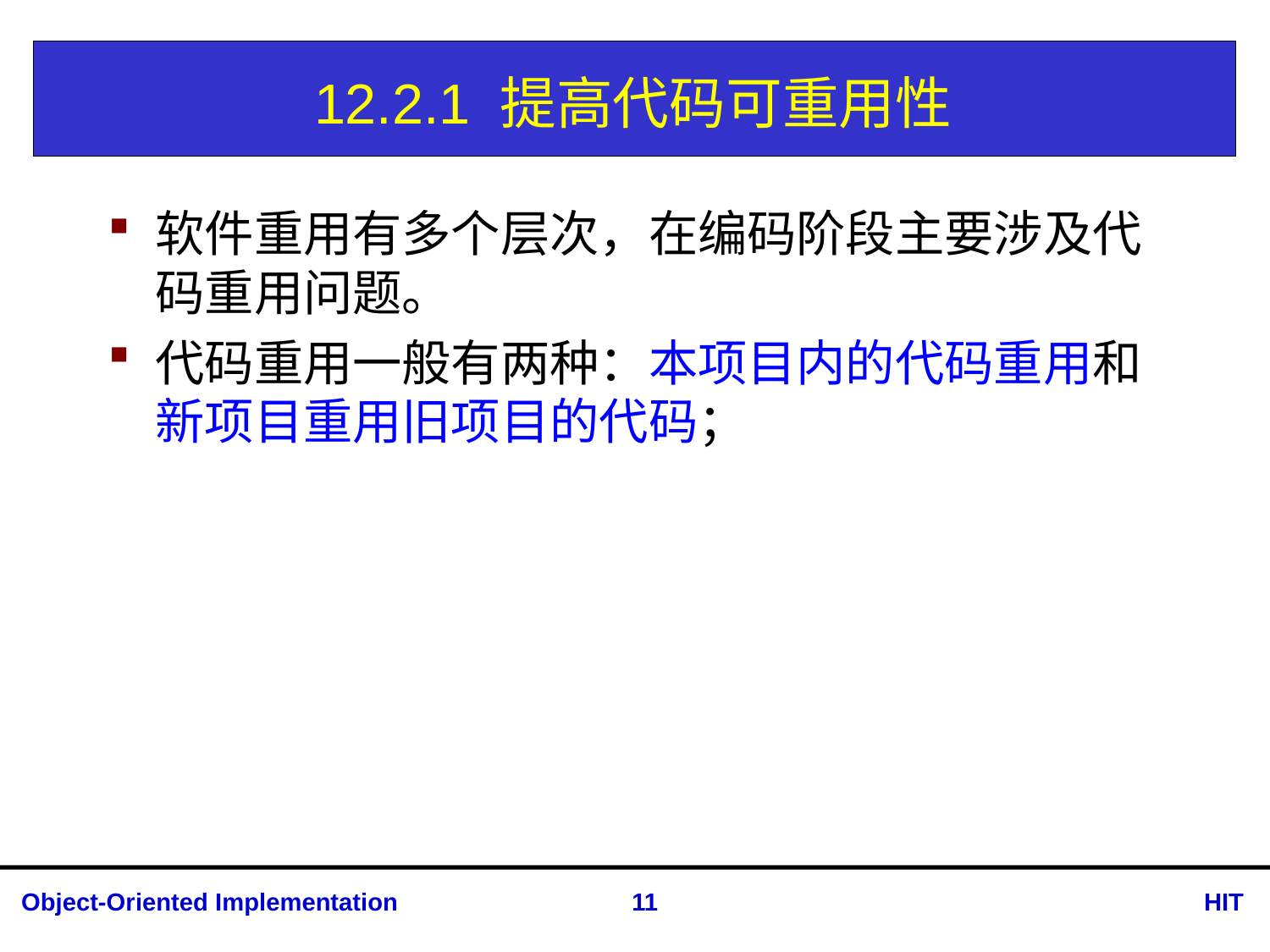

# 12.2.1 提高代码可重用性
软件重用有多个层次，在编码阶段主要涉及代码重用问题。
代码重用一般有两种：本项目内的代码重用和新项目重用旧项目的代码；